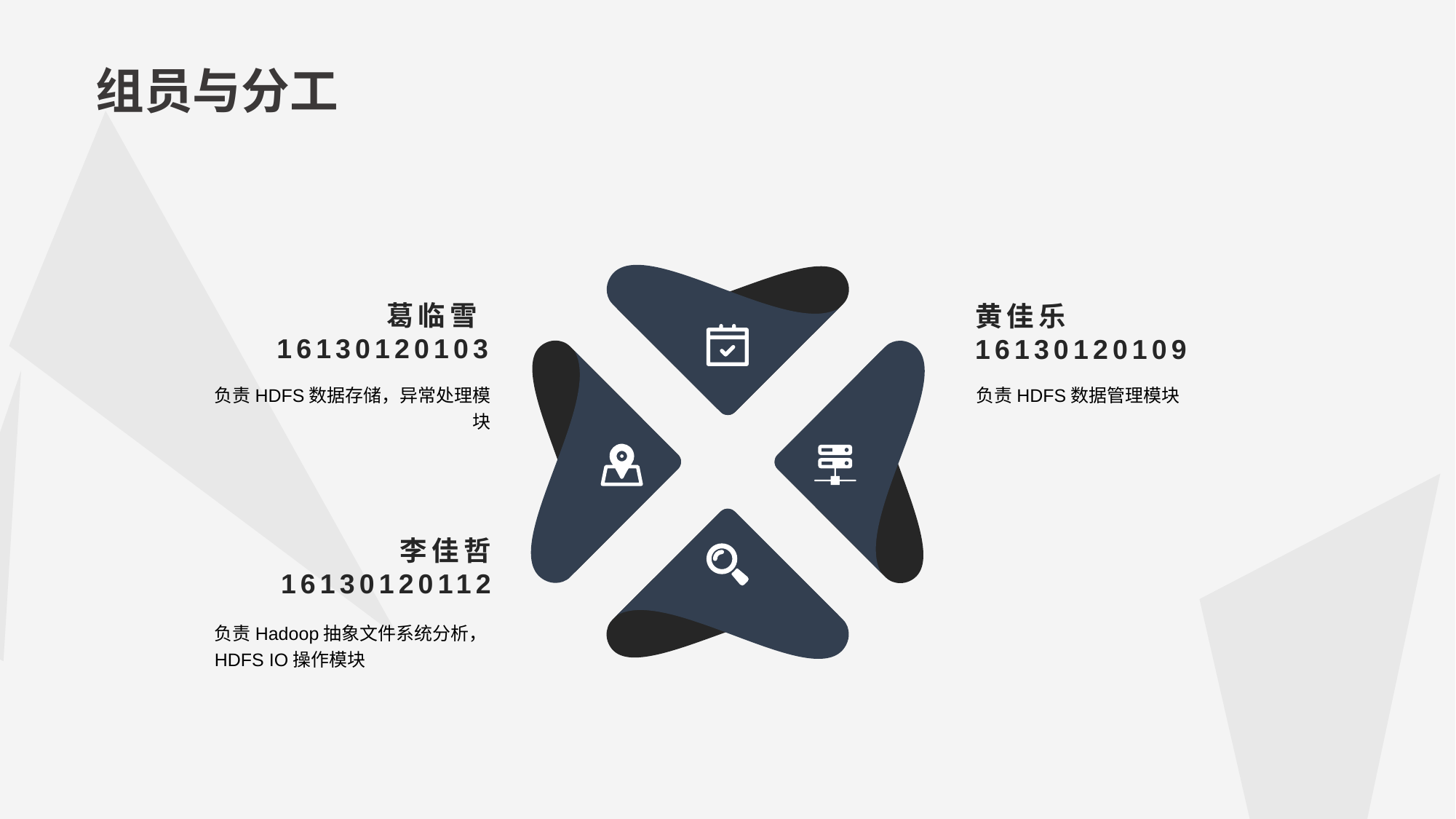

组员与分工

葛临雪16130120103
负责HDFS数据存储，异常处理模块
黄佳乐
16130120109
负责HDFS数据管理模块

李佳哲
16130120112
负责Hadoop抽象文件系统分析，HDFS IO操作模块